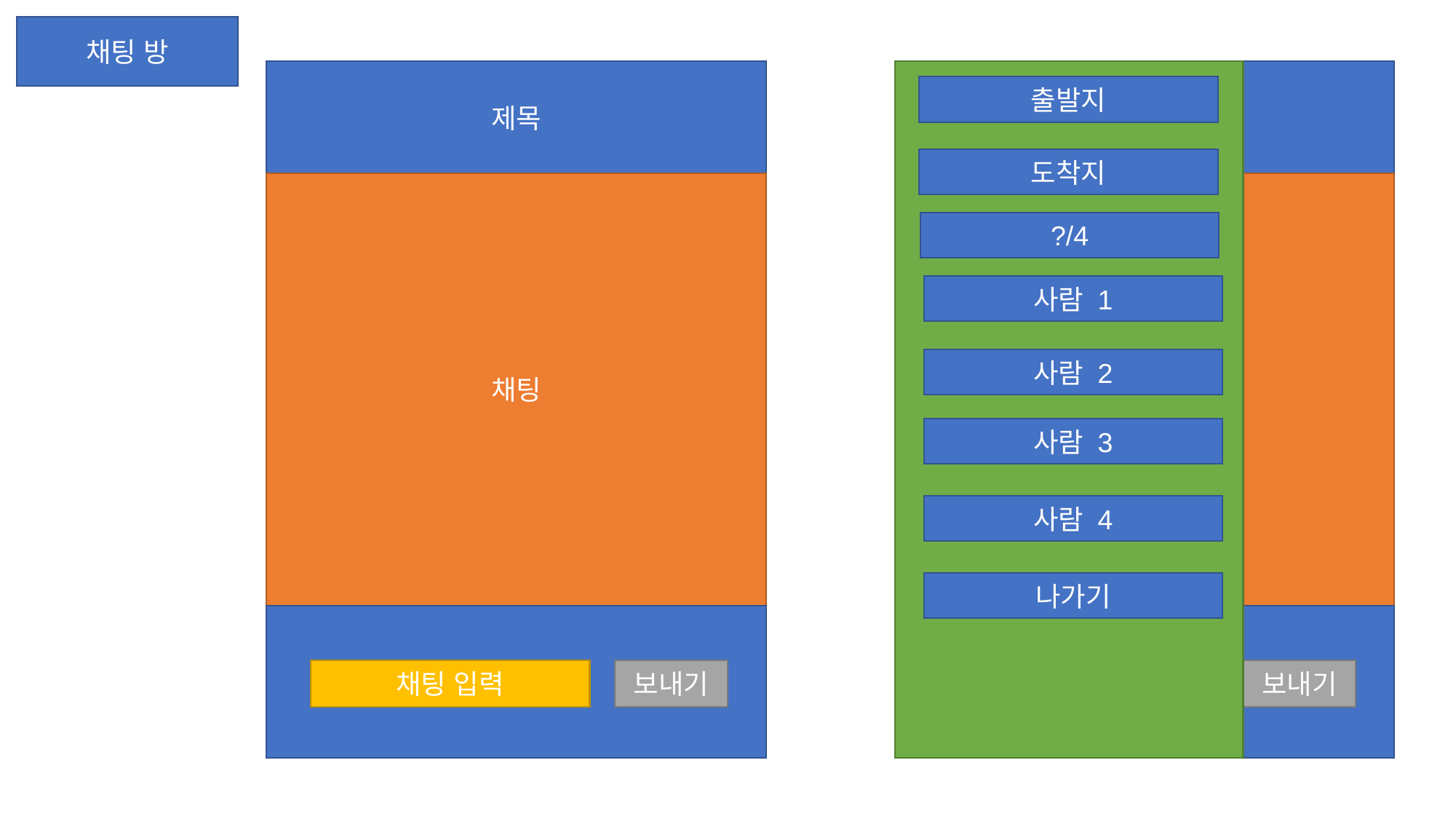

채팅 방

제목

제목
출발지
도착지
채팅
채팅
?/4
사람 1
사람 2
사람 3
사람 4
나가기

채팅 입력
보내기
채팅 입력
보내기